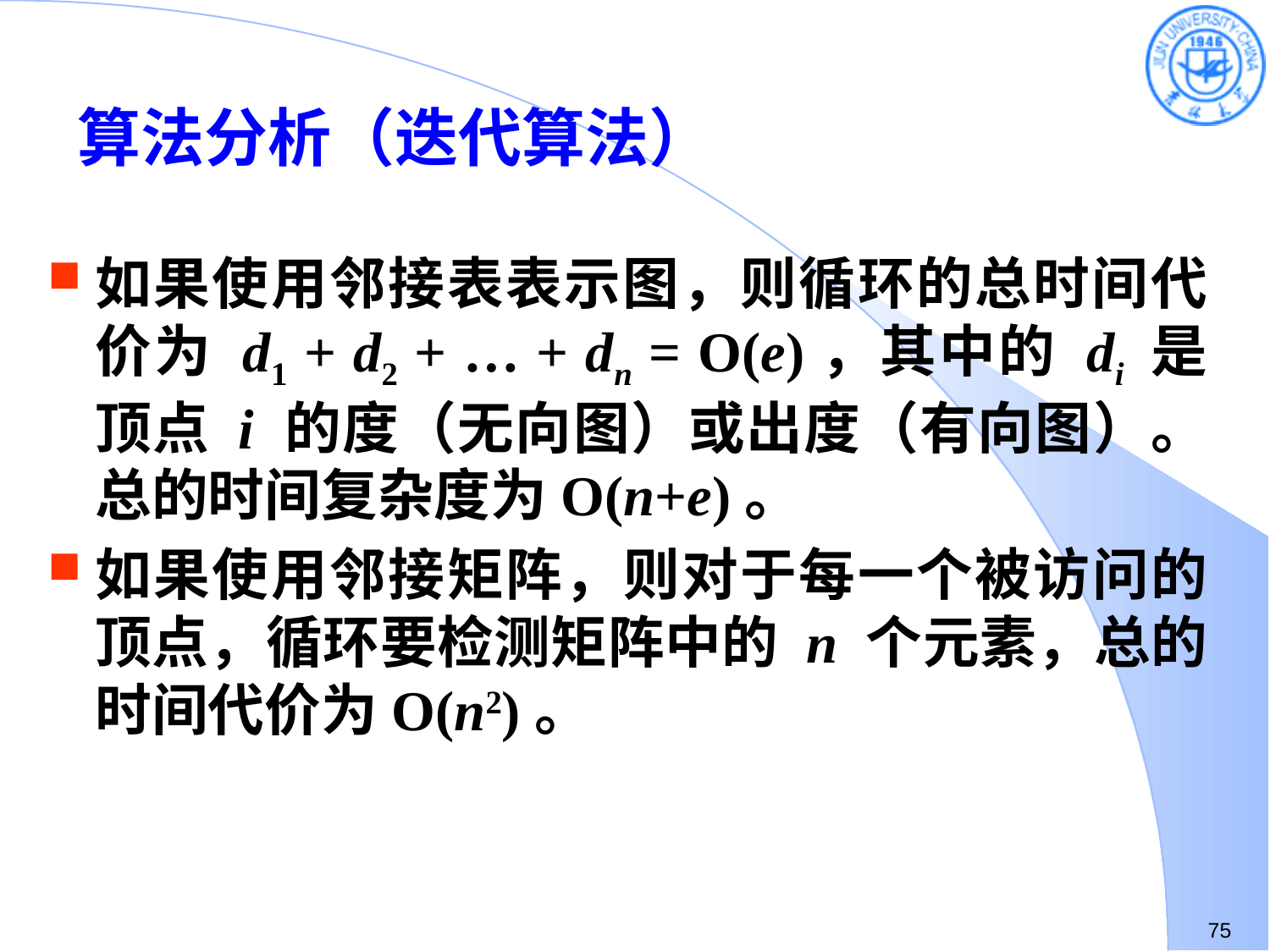

算法分析（迭代算法）
如果使用邻接表表示图，则循环的总时间代价为 d1 + d2 + … + dn = O(e)，其中的 di 是顶点 i 的度（无向图）或出度（有向图）。总的时间复杂度为O(n+e)。
如果使用邻接矩阵，则对于每一个被访问的顶点，循环要检测矩阵中的 n 个元素，总的时间代价为O(n2)。